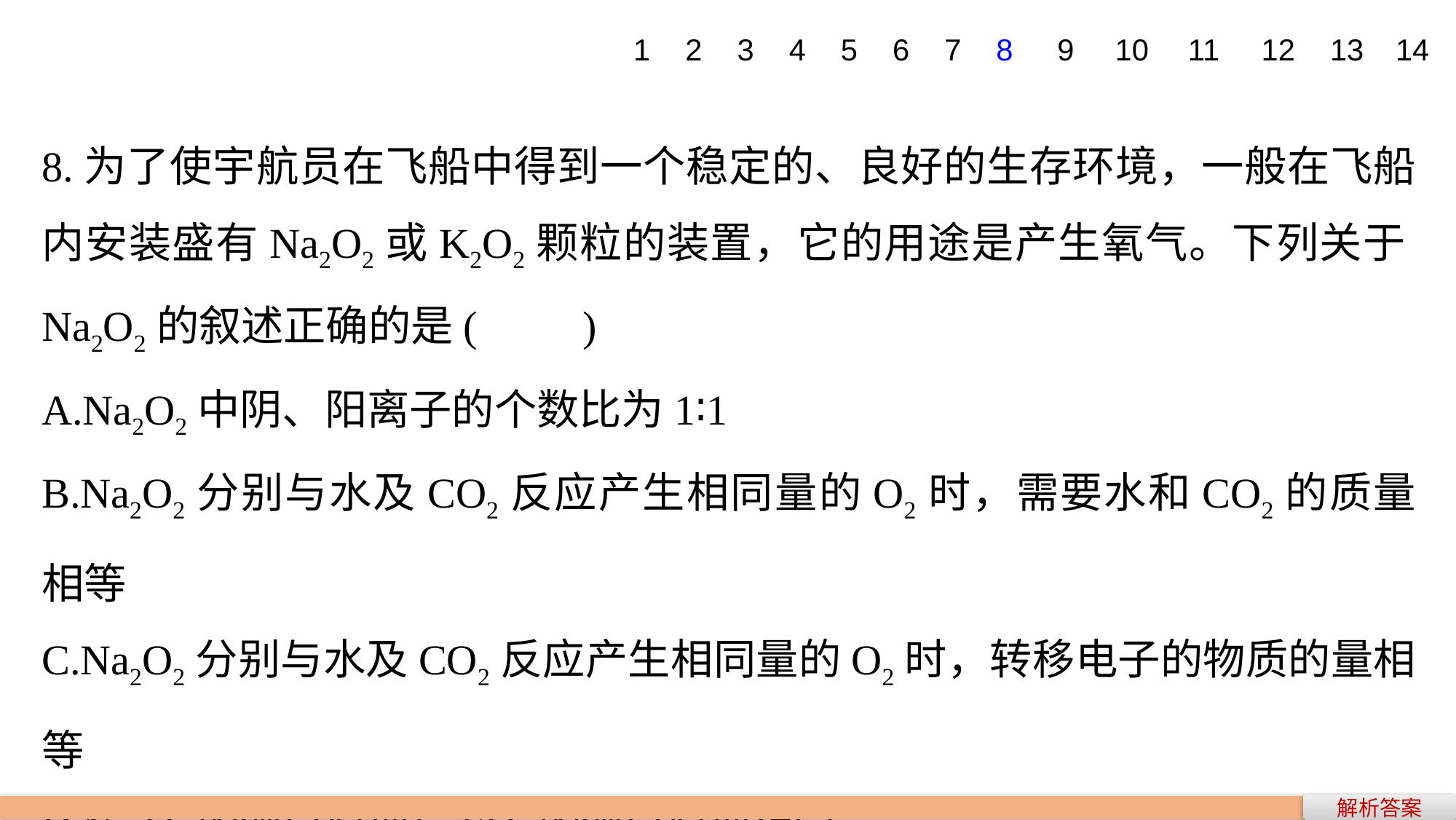

1
2
3
4
5
6
7
8
9
10
11
12
13
14
8.为了使宇航员在飞船中得到一个稳定的、良好的生存环境，一般在飞船内安装盛有Na2O2或K2O2颗粒的装置，它的用途是产生氧气。下列关于Na2O2的叙述正确的是(　　)
A.Na2O2中阴、阳离子的个数比为1∶1
B.Na2O2分别与水及CO2反应产生相同量的O2时，需要水和CO2的质量相等
C.Na2O2分别与水及CO2反应产生相同量的O2时，转移电子的物质的量相等
D.Na2O2的漂白原理与SO2的漂白原理相同
解析答案